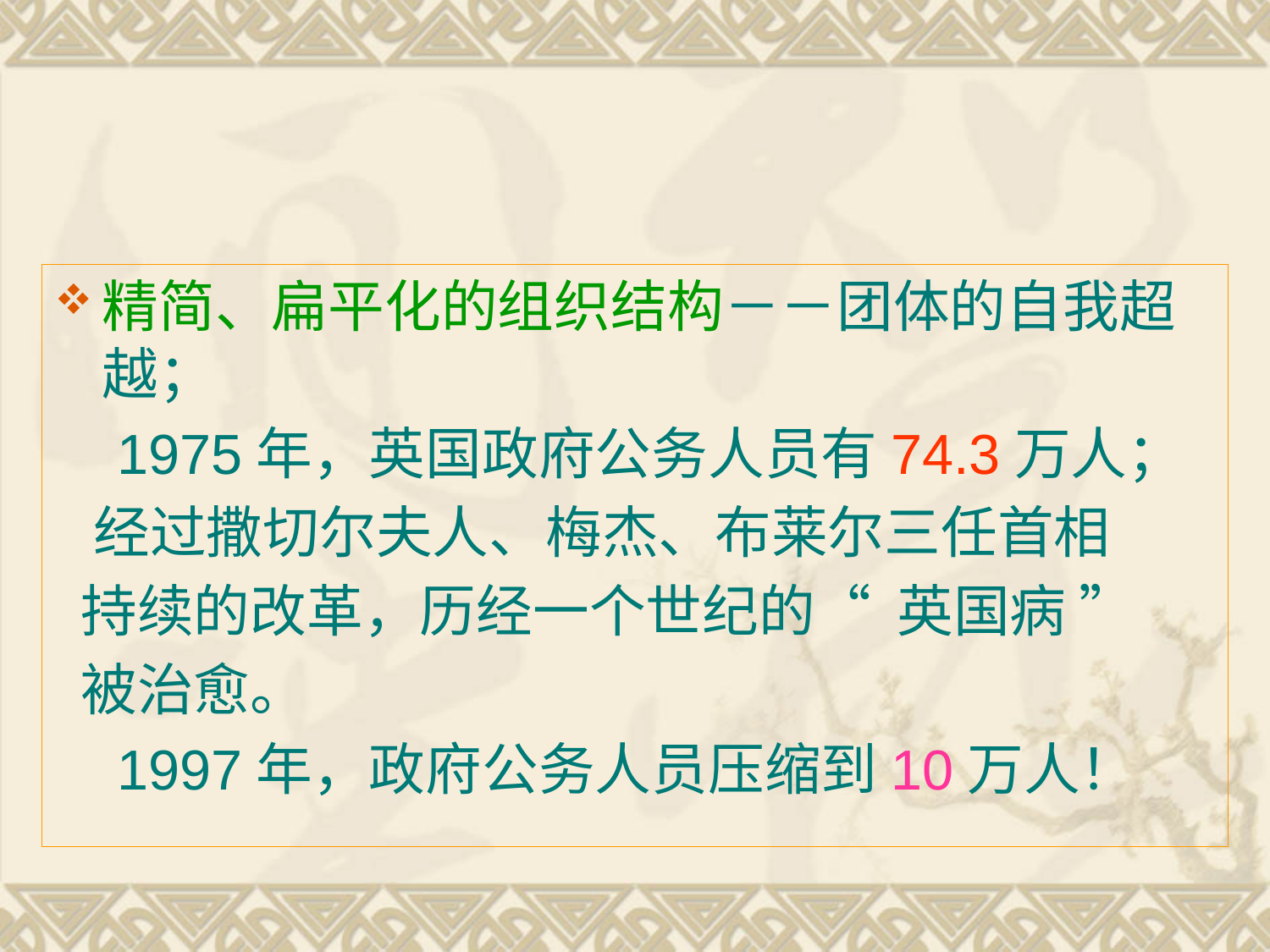

#
精简、扁平化的组织结构－－团体的自我超越；
    1975年，英国政府公务人员有74.3万人；
  经过撒切尔夫人、梅杰、布莱尔三任首相
 持续的改革，历经一个世纪的“  英国病 ”
 被治愈。
    1997年，政府公务人员压缩到10万人！